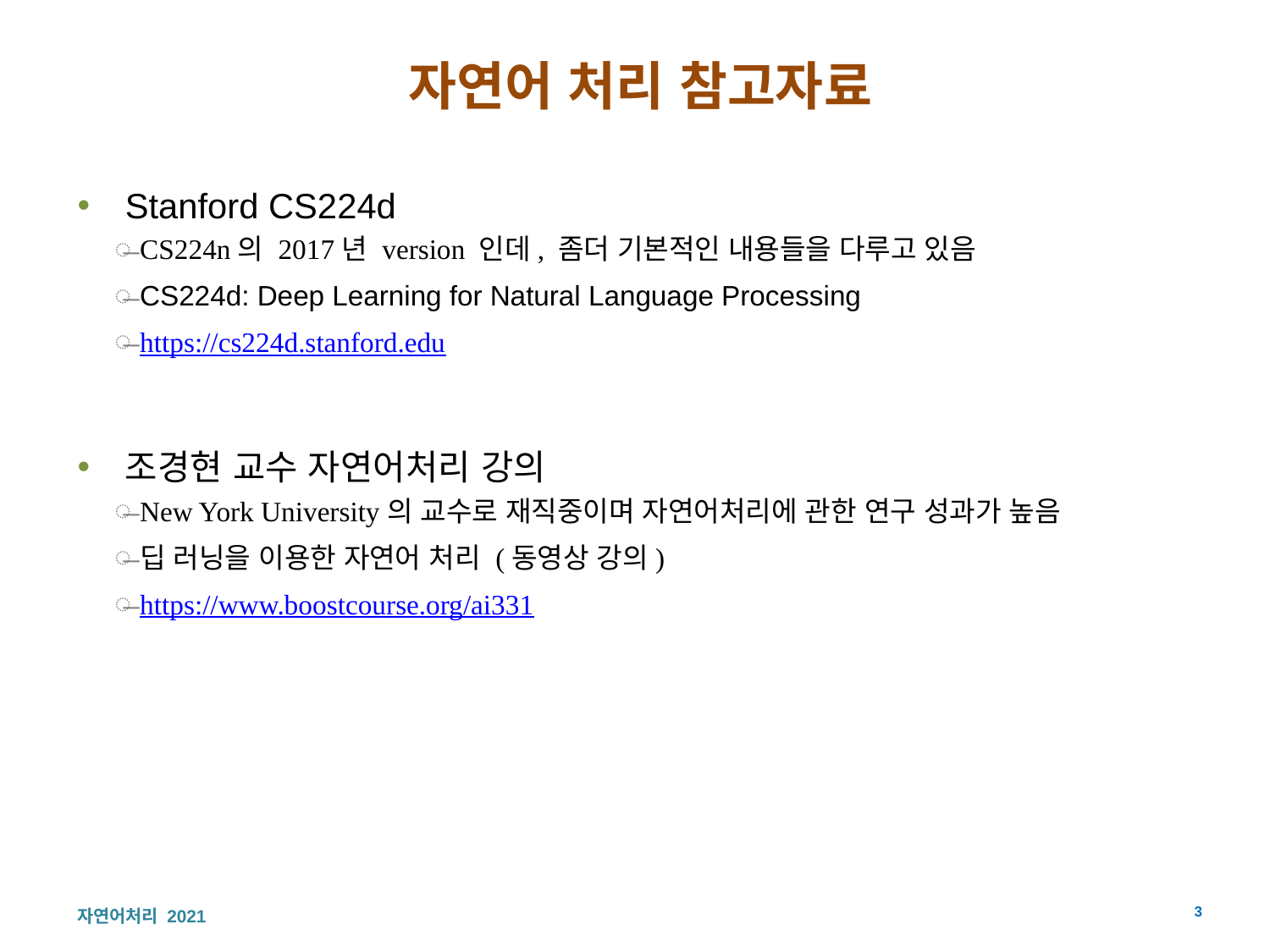

# 자연어 처리 참고자료
Stanford CS224d
CS224n의 2017년 version 인데, 좀더 기본적인 내용들을 다루고 있음
CS224d: Deep Learning for Natural Language Processing
https://cs224d.stanford.edu

조경현 교수 자연어처리 강의
New York University의 교수로 재직중이며 자연어처리에 관한 연구 성과가 높음
딥 러닝을 이용한 자연어 처리 (동영상 강의)
https://www.boostcourse.org/ai331